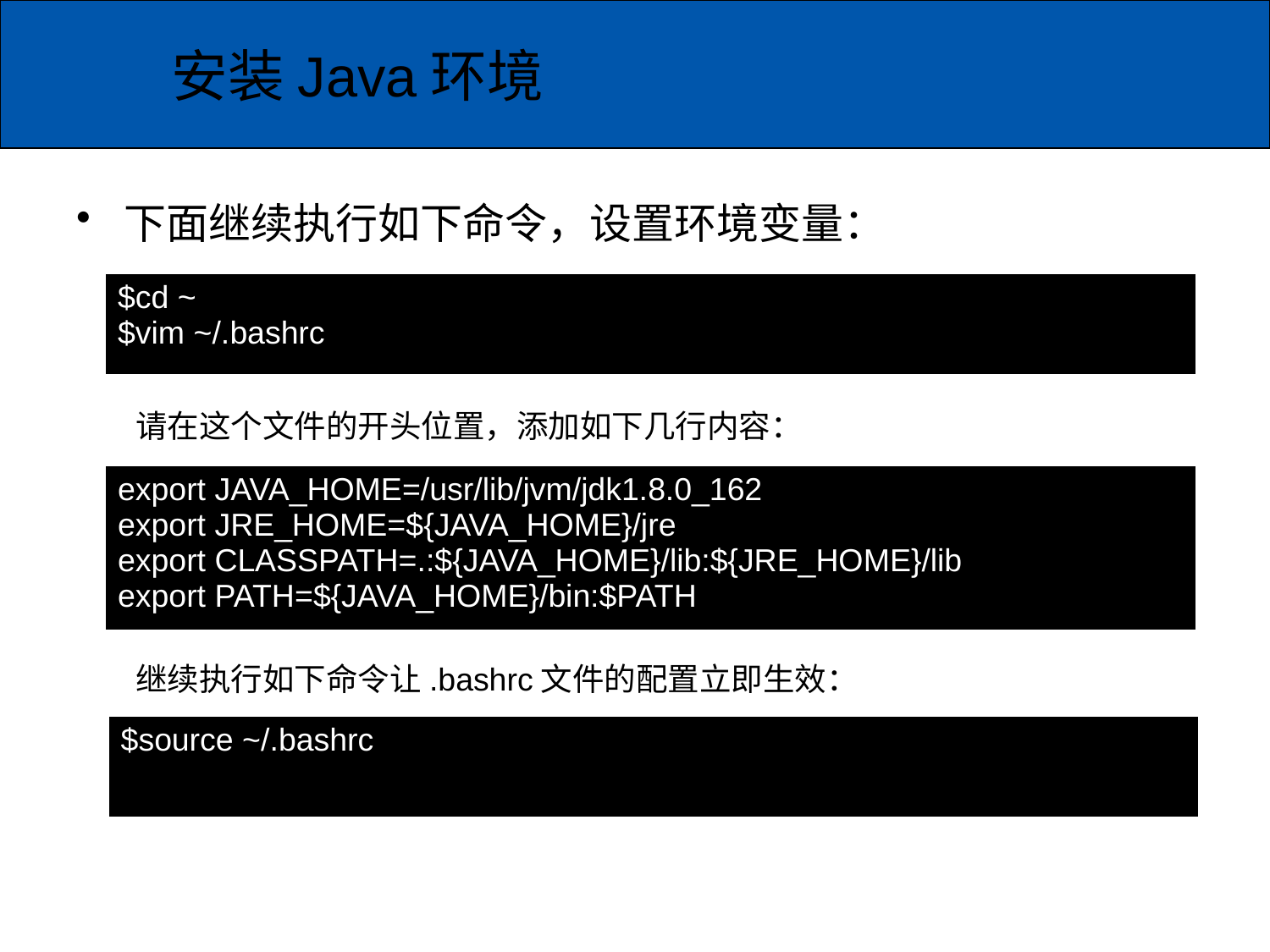

安装Java环境
# 下面继续执行如下命令，设置环境变量：
| $cd ~ $vim ~/.bashrc |
| --- |
请在这个文件的开头位置，添加如下几行内容：
| export JAVA\_HOME=/usr/lib/jvm/jdk1.8.0\_162 export JRE\_HOME=${JAVA\_HOME}/jre export CLASSPATH=.:${JAVA\_HOME}/lib:${JRE\_HOME}/lib export PATH=${JAVA\_HOME}/bin:$PATH |
| --- |
继续执行如下命令让.bashrc文件的配置立即生效：
| $source ~/.bashrc |
| --- |